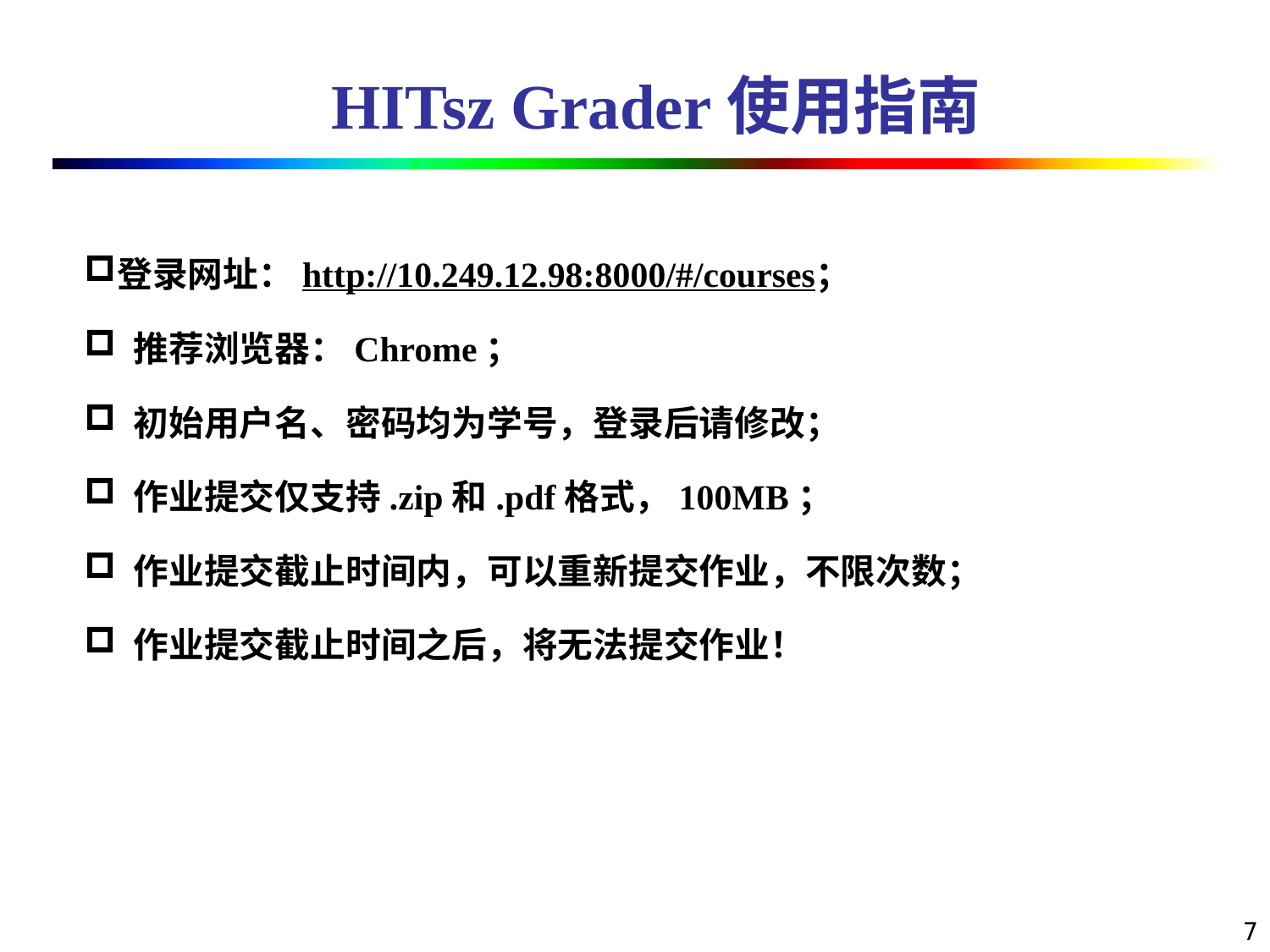

# HITsz Grader使用指南
登录网址：http://10.249.12.98:8000/#/courses；
 推荐浏览器：Chrome；
 初始用户名、密码均为学号，登录后请修改；
 作业提交仅支持.zip和.pdf格式，100MB；
 作业提交截止时间内，可以重新提交作业，不限次数；
 作业提交截止时间之后，将无法提交作业！

7